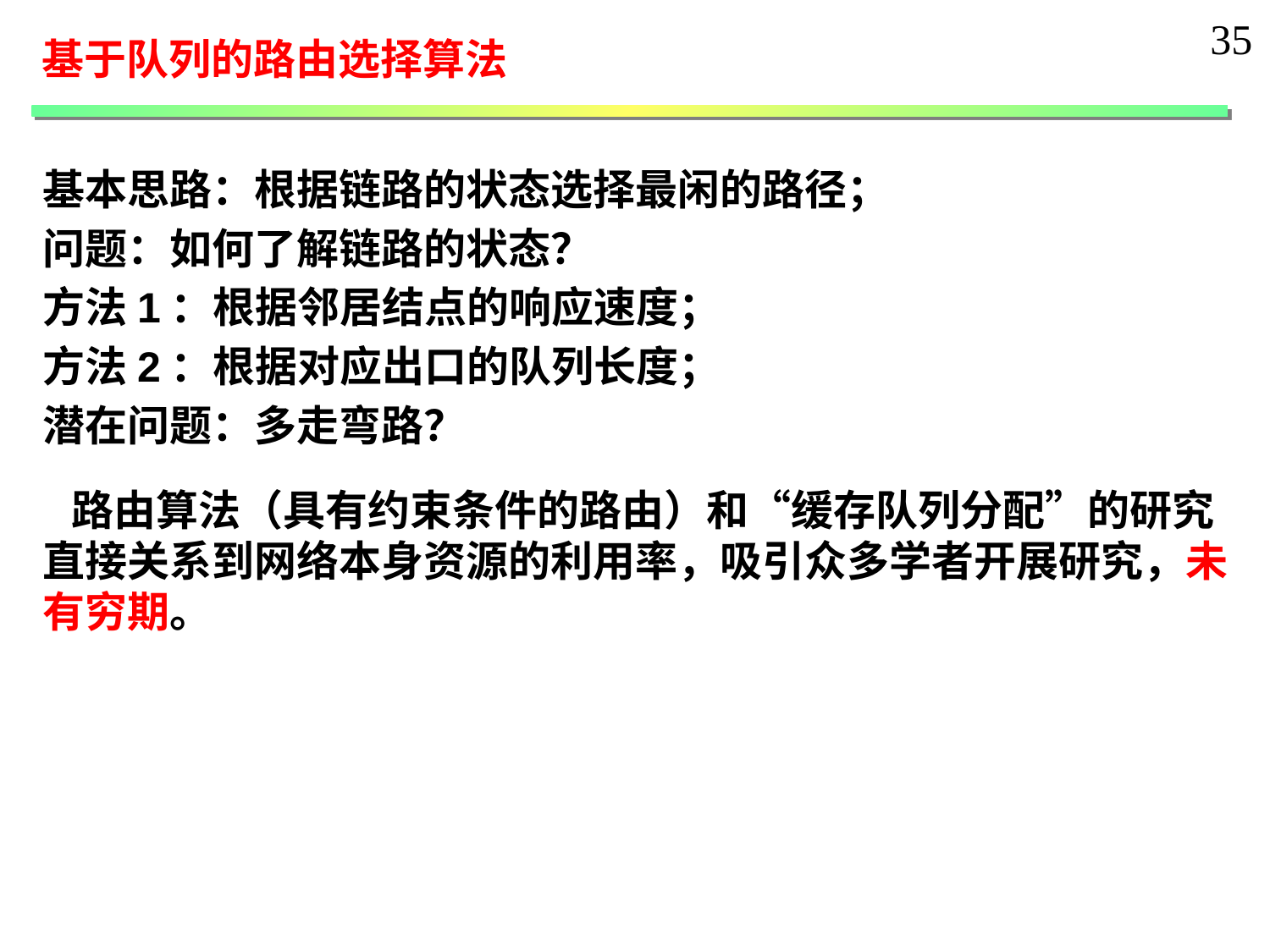

35
基于队列的路由选择算法

基本思路：根据链路的状态选择最闲的路径；
问题：如何了解链路的状态？
方法1：根据邻居结点的响应速度；
方法2：根据对应出口的队列长度；
潜在问题：多走弯路？

  路由算法（具有约束条件的路由）和“缓存队列分配”的研究直接关系到网络本身资源的利用率，吸引众多学者开展研究，未有穷期。